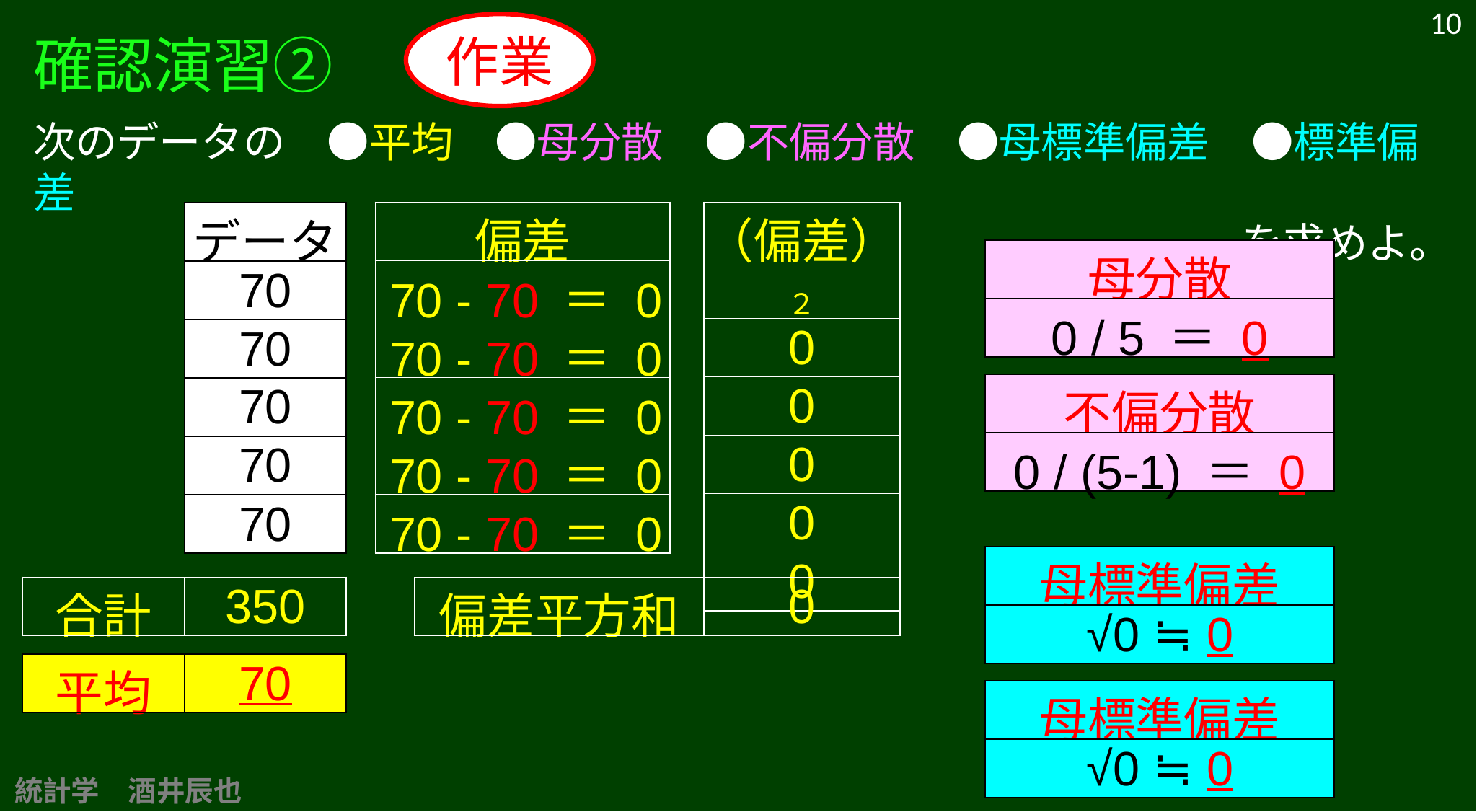

10
作業
確認演習②
次のデータの　●平均　●母分散　●不偏分散　●母標準偏差　●標準偏差
を求めよ。
| 偏差 |
| --- |
| 70 - 70 ＝ 0 |
| 70 - 70 ＝ 0 |
| 70 - 70 ＝ 0 |
| 70 - 70 ＝ 0 |
| 70 - 70 ＝ 0 |
| （偏差）２ |
| --- |
| 0 |
| 0 |
| 0 |
| 0 |
| 0 |
| データ |
| --- |
| 70 |
| 70 |
| 70 |
| 70 |
| 70 |
| 母分散 |
| --- |
| 0 / 5 ＝ 0 |
| 不偏分散 |
| --- |
| 0 / (5-1) ＝ 0 |
| 母標準偏差 |
| --- |
| √0 ≒ 0 |
| 合計 | 350 |
| --- | --- |
| 偏差平方和 | 0 |
| --- | --- |
| 平均 | 70 |
| --- | --- |
| 母標準偏差 |
| --- |
| √0 ≒ 0 |
統計学　酒井辰也